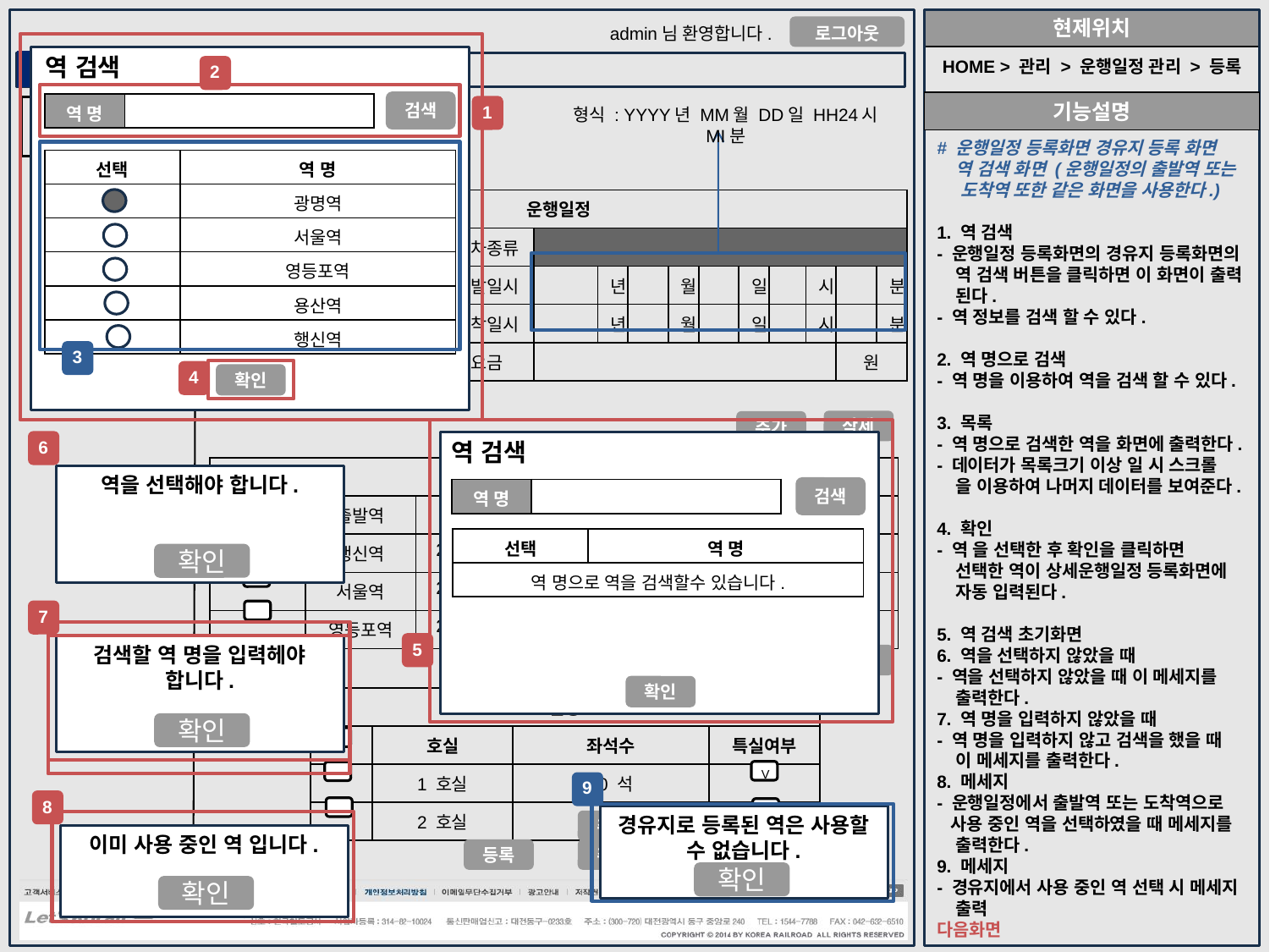

역 검색

HOME > 관리 > 운행일정 관리 > 등록
2

검색
| 역 명 |  |
| --- | --- |
1

HOME > 관리 > 운행일정 관리
형식 : YYYY년 MM월 DD일 HH24시 MI분
관리
# 운행일정 등록화면 경유지 등록 화면
   역 검색 화면 (운행일정의 출발역 또는
    도착역 또한 같은 화면을 사용한다.)

1. 역 검색
- 운행일정 등록화면의 경유지 등록화면의
   역 검색 버튼을 클릭하면 이 화면이 출력
   된다.
- 역 정보를 검색 할 수 있다.

2. 역 명으로 검색
- 역 명을 이용하여 역을 검색 할 수 있다.

3. 목록
- 역 명으로 검색한 역을 화면에 출력한다.
- 데이터가 목록크기 이상 일 시 스크롤
   을 이용하여 나머지 데이터를 보여준다.

4. 확인
- 역 을 선택한 후 확인을 클릭하면
   선택한 역이 상세운행일정 등록화면에
   자동 입력된다.

5. 역 검색 초기화면
6. 역을 선택하지 않았을 때
- 역을 선택하지 않았을 때 이 메세지를
   출력한다.
7. 역 명을 입력하지 않았을 때
- 역 명을 입력하지 않고 검색을 했을 때
   이 메세지를 출력한다.
8. 메세지
- 운행일정에서 출발역 또는 도착역으로
  사용 중인 역을 선택하였을 때 메세지를
   출력한다.
9. 메세지
- 경유지에서 사용 중인 역 선택 시 메세지
   출력
다음화면
운영일정 등록

| 선택 | 역 명 |
| --- | --- |
|  | 광명역 |
|  | 서울역 |
|  | 영등포역 |
|  | 용산역 |
|  | 행신역 |
역 관리

| 운행일정 |  |  |  |  |  |  |  |  |  |  |  |  |
| --- | --- | --- | --- | --- | --- | --- | --- | --- | --- | --- | --- | --- |
| 열차번호 |  | 열차종류 |  |  |  |  |  |  |  |  |  |  |
| 출발역 |  | 출발일시 |  | 년 |  | 월 |  | 일 |  | 시 |  | 분 |
| 도착역 |  | 도착일시 |  | 년 |  | 월 |  | 일 |  | 시 |  | 분 |
| 노선 |  | 요금 |  |  |  |  |  |  |  |  | 원 |  |
열차 관리

검색
운행일정 관리

검색

회원 관리
검색

검색
3

4

확인
삭제
추가

6
역 검색

| 경유지 |  |  |  |  |
| --- | --- | --- | --- | --- |
|  | 출발역 | 출발일시 | 도착역 | 도착일시 |
|  | 행신역 | 2014-10-20 06:05 | 서울역 | 2014-10-20 06:15 |
|  | 서울역 | 2014-10-20 06:20 | 영등포역 | 2014-10-20 06:40 |
|  | 영등포역 | 2014-10-20 06:45 | 광명역 | 2014-10-20 07:08 |
역을 선택해야 합니다.
검색
| 역 명 |  |
| --- | --- |

| 선택 | 역 명 |
| --- | --- |
| 역 명으로 역을 검색할수 있습니다. |  |

확인
V

7

5

검색할 역 명을 입력헤야 합니다.

삭제
추가
확인
| 호실정보 |  |  |  |
| --- | --- | --- | --- |
|  | 호실 | 좌석수 | 특실여부 |
|  | 1 호실 | 60 석 |  |
|  | 2 호실 | 60 석 |  |
확인

V

9

8

경유지로 등록된 역은 사용할 수 없습니다.
취소

이미 사용 중인 역 입니다.
등록
취소
확인
확인